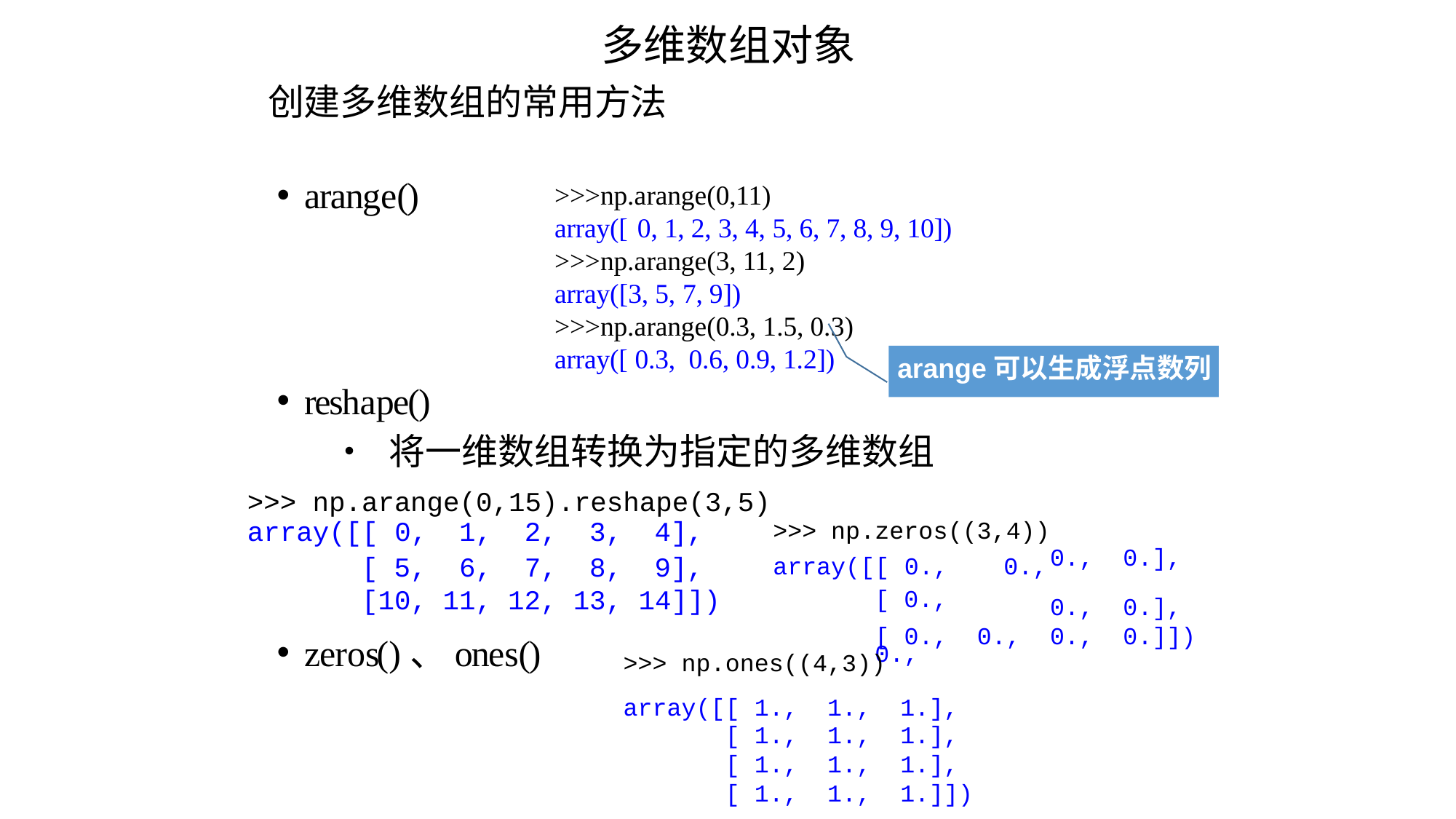

多维数组对象
创建多维数组的常用方法
arange()
>>>np.arange(0,11)
array([ 0, 1, 2, 3, 4, 5, 6, 7, 8, 9, 10])
>>>np.arange(3, 11, 2)
array([3, 5, 7, 9])
>>>np.arange(0.3, 1.5, 0.3)
array([ 0.3,  0.6, 0.9, 1.2])

arange可以生成浮点数列
reshape()
• 将一维数组转换为指定的多维数组

>>> np.arange(0,15).reshape(3,5)
| array([[ 0, | 1, | 2, | 3, | 4], | >>> np.zeros((3,4)) |
| --- | --- | --- | --- | --- | --- |
| [ 5, | 6, | 7, | 8, | 9], | array([[ 0., 0., |
| [10, | 11, | 12, | 13, | 14]]) | [ 0., 0., |
|  |  |  |  |  | 0., | 0.], |
| --- | --- | --- | --- | --- | --- | --- |
|  |  |  |  |  | 0., | 0.], |
| [ |  |  | 0., | 0., | 0., | 0.]]) |
| >>> np.ones((4,3)) |  |  |  |  |  |  |
| array([[ | 1., | 1., | 1.], |  |  |  |
| [ | 1., | 1., | 1.], |  |  |  |
| [ | 1., | 1., | 1.], |  |  |  |
| [ | 1., | 1., | 1.]]) |  |  |  |
zeros()、ones()